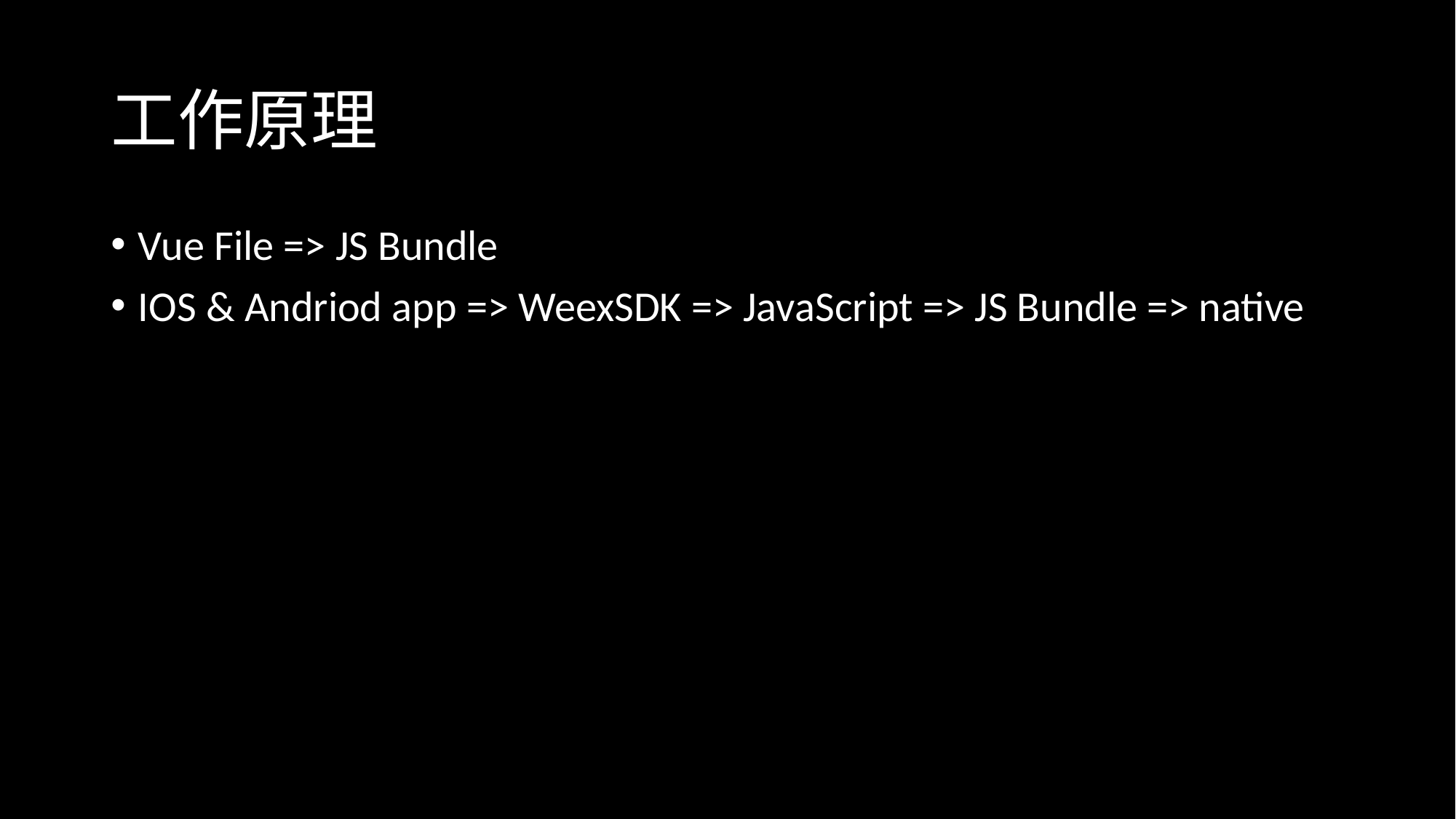

# 工作原理
Vue File => JS Bundle
IOS & Andriod app => WeexSDK => JavaScript => JS Bundle => native